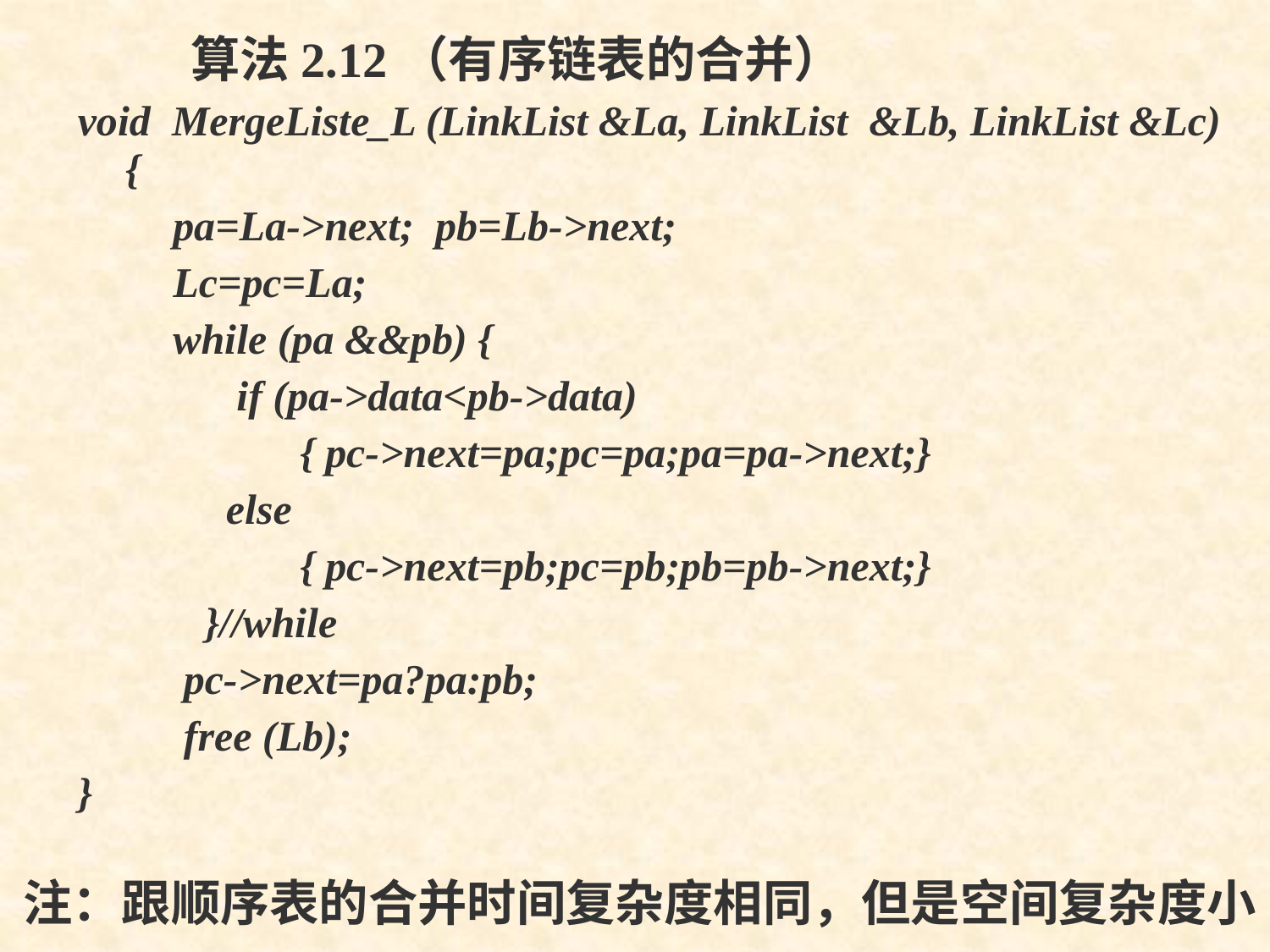

算法2.12（有序链表的合并）
void  MergeListe_L (LinkList &La, LinkList  &Lb, LinkList &Lc) {
   pa=La->next;  pb=Lb->next;
   Lc=pc=La;
   while (pa &&pb) {
         if (pa->data<pb->data)
               { pc->next=pa;pc=pa;pa=pa->next;}
        else
               { pc->next=pb;pc=pb;pb=pb->next;}
      }//while
    pc->next=pa?pa:pb;
    free (Lb);
}
注：跟顺序表的合并时间复杂度相同，但是空间复杂度小